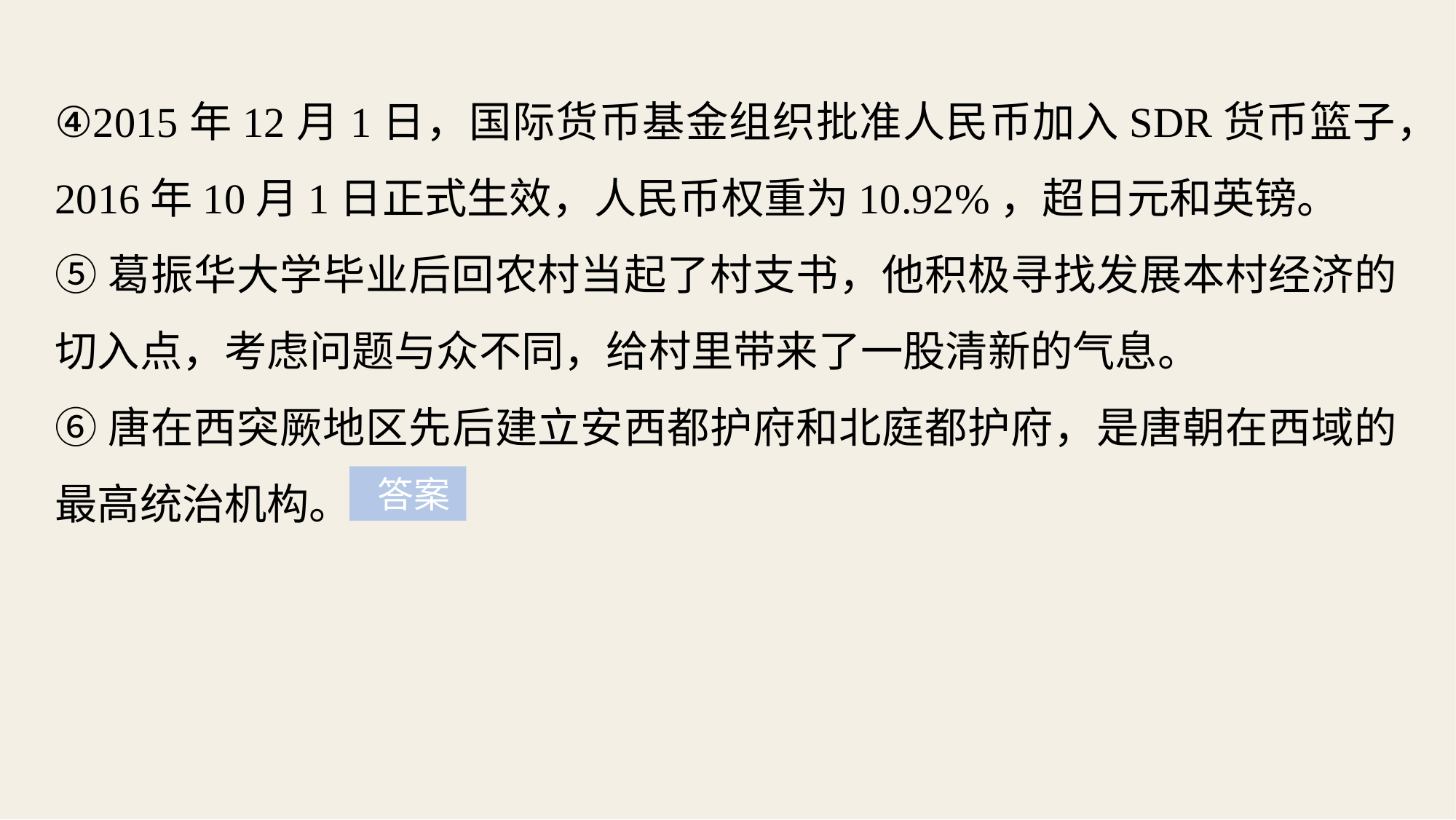

④2015年12月1日，国际货币基金组织批准人民币加入SDR货币篮子，2016年10月1日正式生效，人民币权重为10.92%，超日元和英镑。
⑤葛振华大学毕业后回农村当起了村支书，他积极寻找发展本村经济的切入点，考虑问题与众不同，给村里带来了一股清新的气息。
⑥唐在西突厥地区先后建立安西都护府和北庭都护府，是唐朝在西域的最高统治机构。
 答案